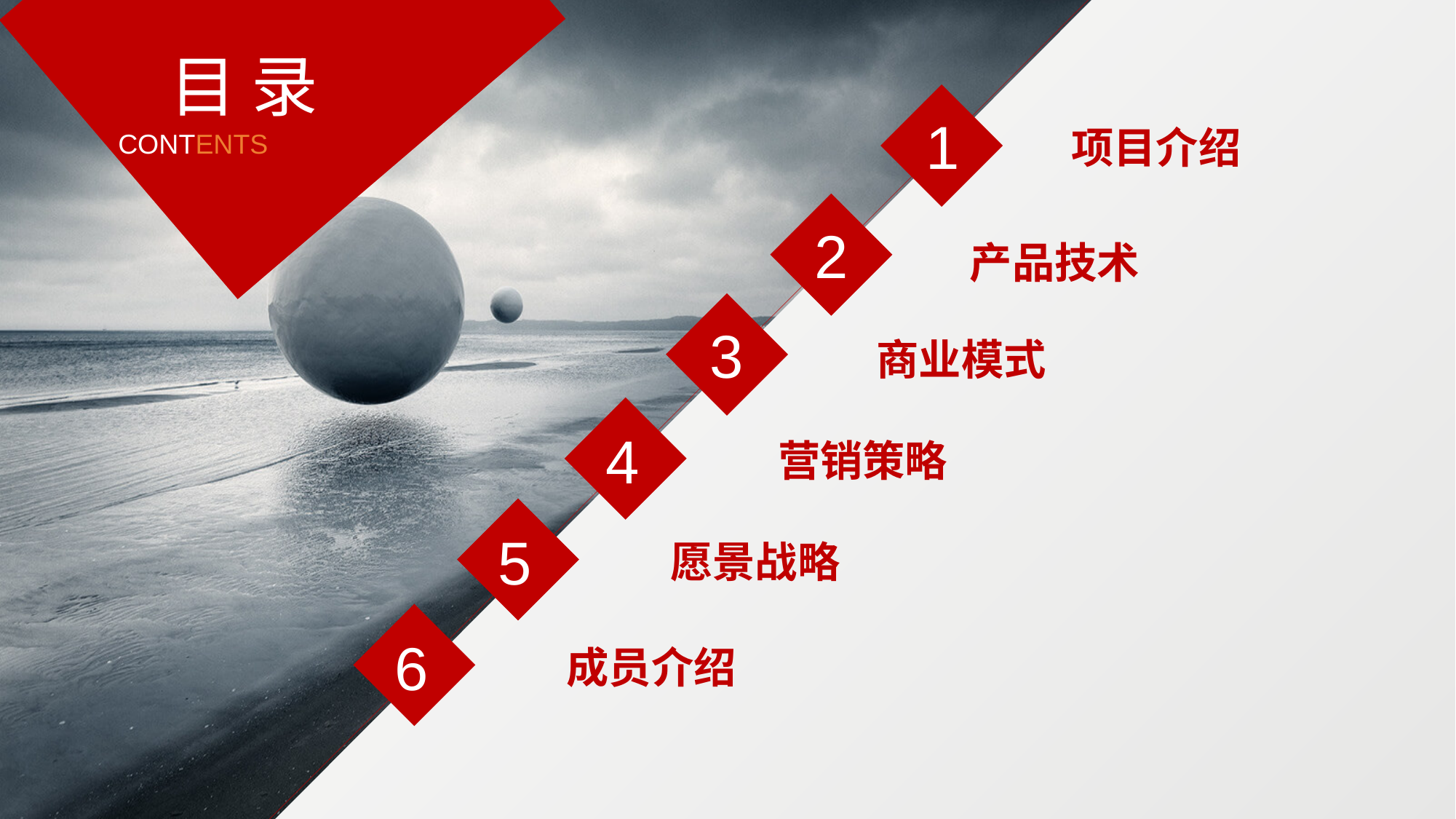

目 录

1
项目介绍
CONTENTS

2
产品技术

3
商业模式

4
营销策略

5
愿景战略

6
成员介绍